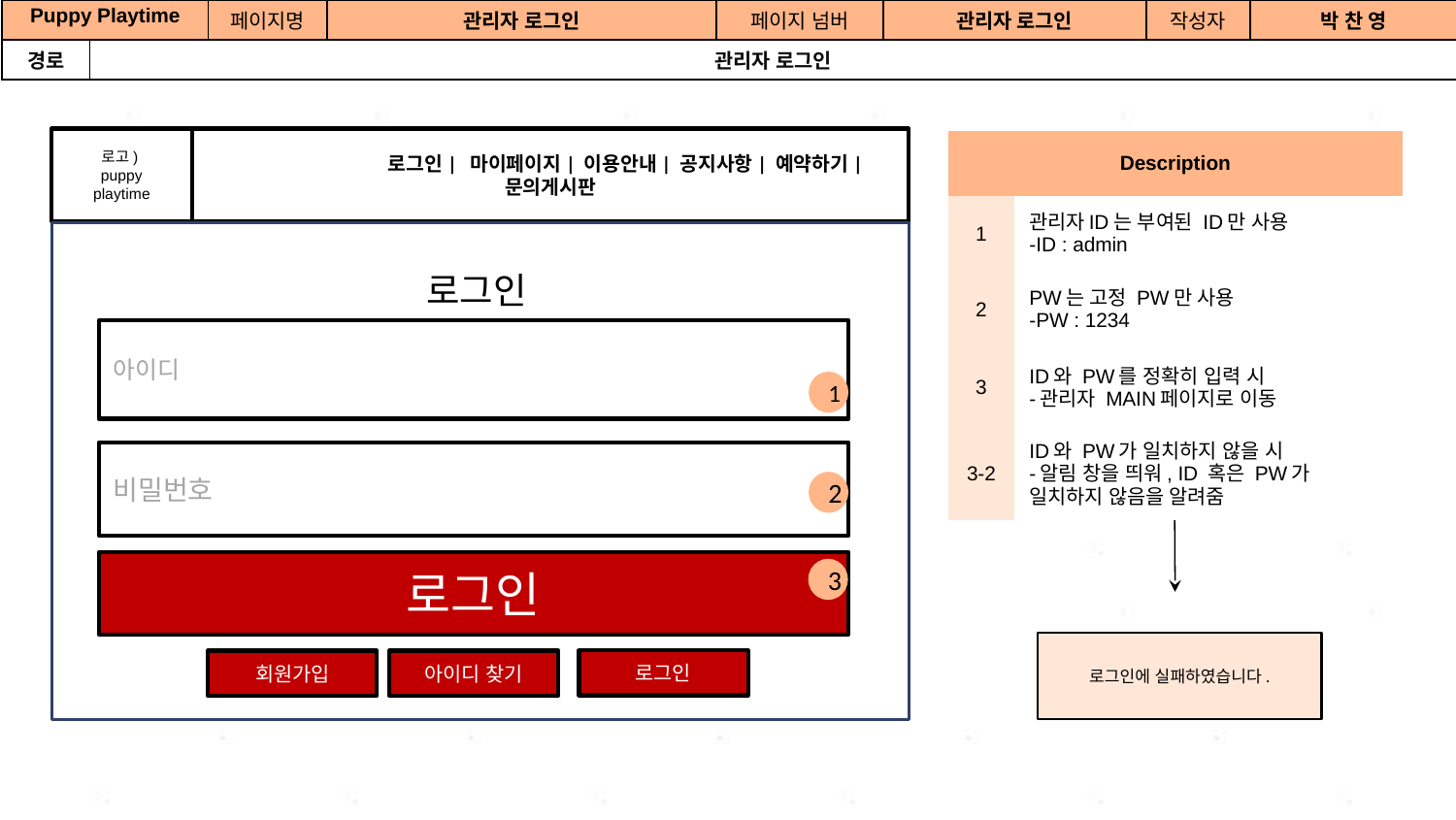

| Puppy Playtime | 김 주 영 | 페이지명 | 관리자 로그인 | 페이지 넘버 | 관리자 로그인 | 작성자 | 박 찬 영 |
| --- | --- | --- | --- | --- | --- | --- | --- |
| 경로 | 관리자 로그인 | 김 주 영 | 김 주 영 | 김 주 영 | 김 주 영 | 김 주 영 | 김 주 영 |
                          로그인|  마이페이지| 이용안내| 공지사항| 예약하기| 문의게시판
로고)
puppy
playtime
width : 50%
height : 70%

로그인 공간
width : 40% height : 70%

아이디
1
1
2
비밀번호
2
로그인
| Description |  |
| --- | --- |
| 1 | 관리자ID는 부여된 ID만 사용 -ID : admin |
| 2 | PW는 고정 PW만 사용 -PW : 1234 |
| 3 | ID와 PW를 정확히 입력 시 -관리자 MAIN페이지로 이동 |
| 3-2 | ID와 PW가 일치하지 않을 시 -알림 창을 띄워, ID 혹은 PW가 일치하지 않음을 알려줌 |
로그인

3
로그인에 실패하였습니다.
로그인
아이디 찾기
회원가입